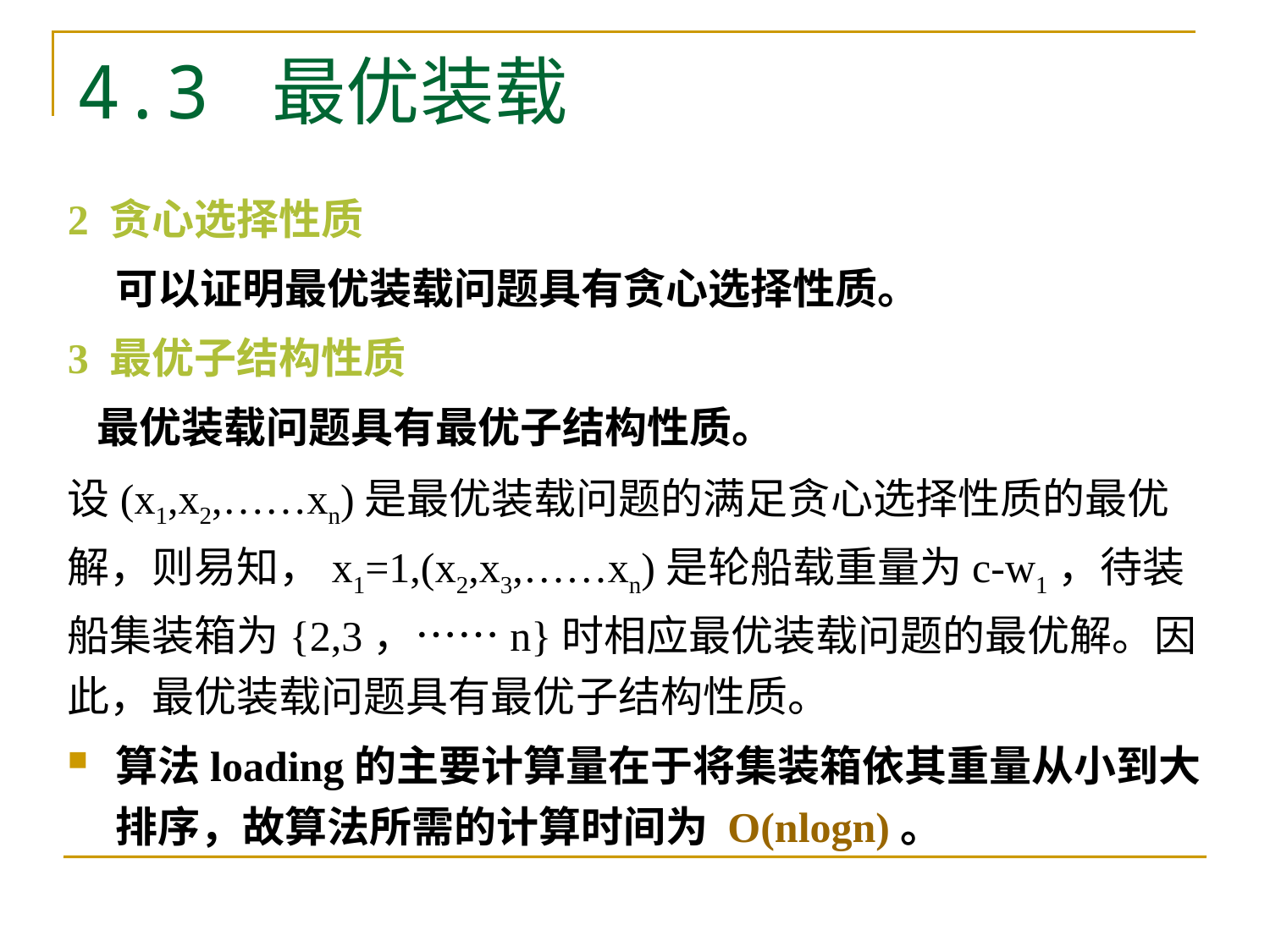

# 4.3 最优装载
2 贪心选择性质
  	可以证明最优装载问题具有贪心选择性质。
3 最优子结构性质
  最优装载问题具有最优子结构性质。
设(x1,x2,……xn)是最优装载问题的满足贪心选择性质的最优解，则易知，x1=1,(x2,x3,……xn)是轮船载重量为c-w1，待装船集装箱为{2,3，……n}时相应最优装载问题的最优解。因此，最优装载问题具有最优子结构性质。
算法loading的主要计算量在于将集装箱依其重量从小到大排序，故算法所需的计算时间为 O(nlogn)。

30